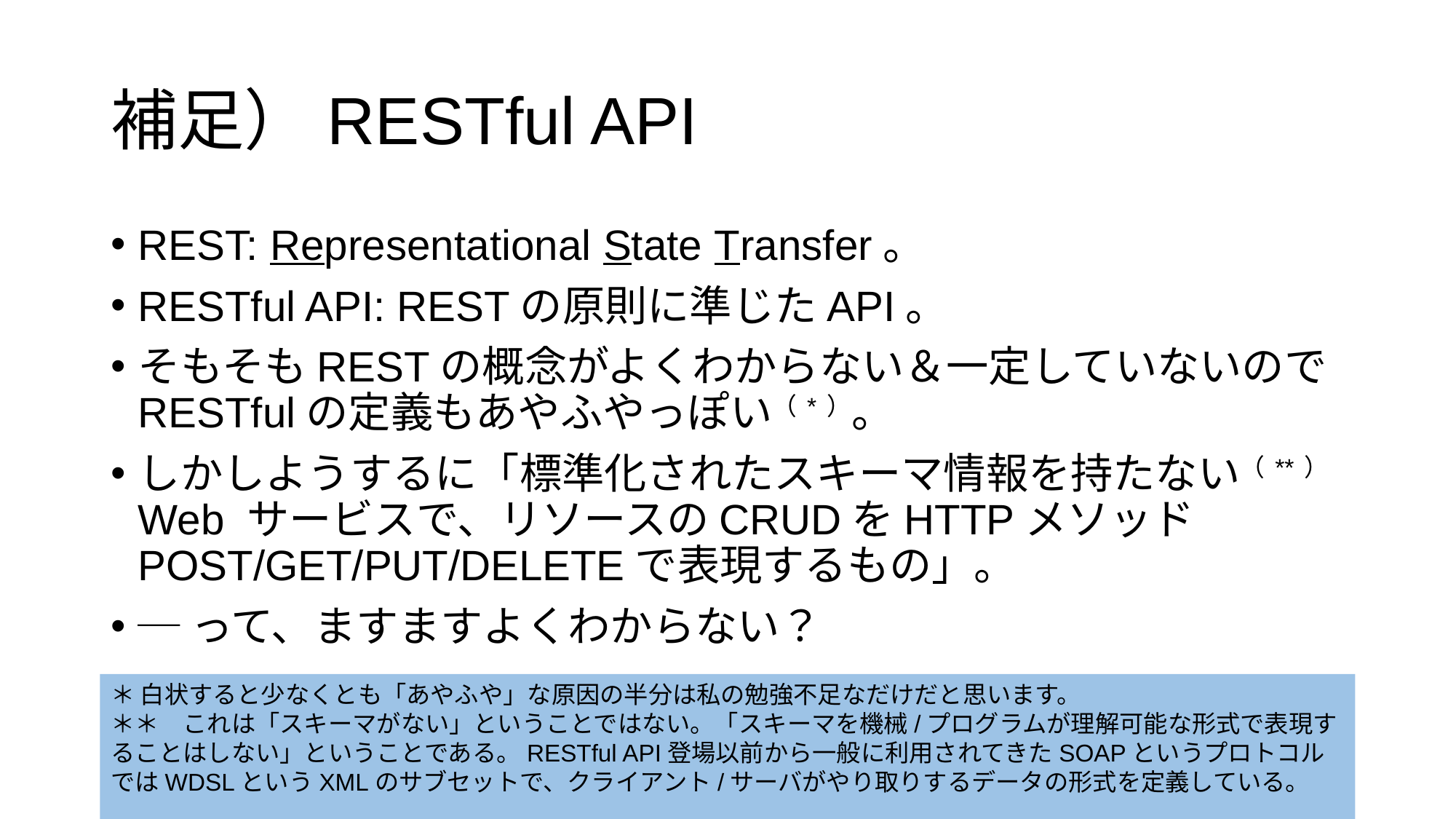

# 補足）RESTful API
REST: Representational State Transfer。
RESTful API: RESTの原則に準じたAPI。
そもそもRESTの概念がよくわからない＆一定していないのでRESTfulの定義もあやふやっぽい（*）。
しかしようするに「標準化されたスキーマ情報を持たない（**）Web サービスで、リソースのCRUDをHTTPメソッドPOST/GET/PUT/DELETEで表現するもの」。
─って、ますますよくわからない？

＊ 白状すると少なくとも「あやふや」な原因の半分は私の勉強不足なだけだと思います。
＊＊　これは「スキーマがない」ということではない。「スキーマを機械/プログラムが理解可能な形式で表現することはしない」ということである。RESTful API登場以前から一般に利用されてきたSOAPというプロトコルではWDSLというXMLのサブセットで、クライアント/サーバがやり取りするデータの形式を定義している。